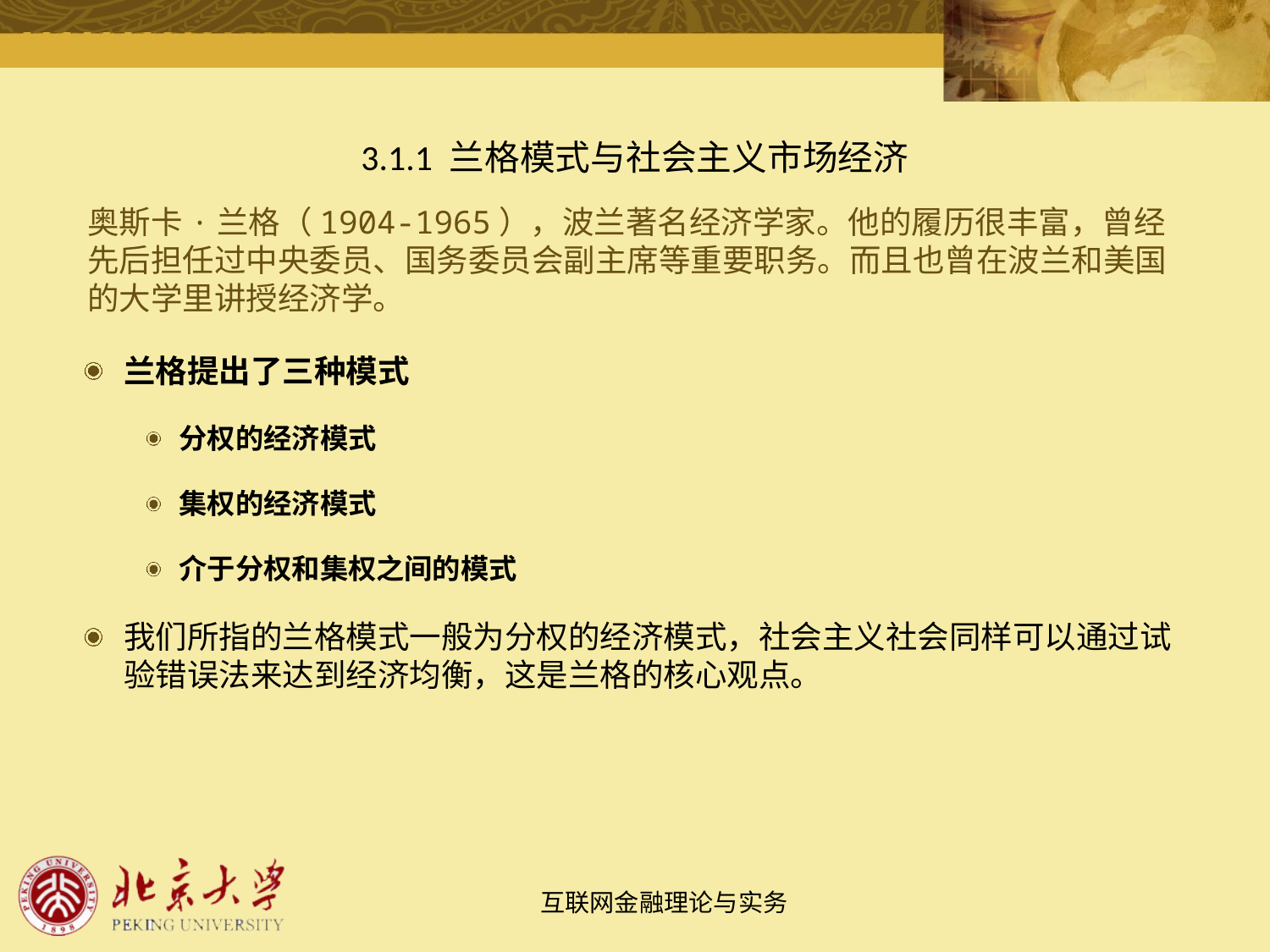

# 3.1.1 兰格模式与社会主义市场经济
奥斯卡·兰格（1904-1965），波兰著名经济学家。他的履历很丰富，曾经先后担任过中央委员、国务委员会副主席等重要职务。而且也曾在波兰和美国的大学里讲授经济学。
兰格提出了三种模式
分权的经济模式
集权的经济模式
介于分权和集权之间的模式
我们所指的兰格模式一般为分权的经济模式，社会主义社会同样可以通过试验错误法来达到经济均衡，这是兰格的核心观点。